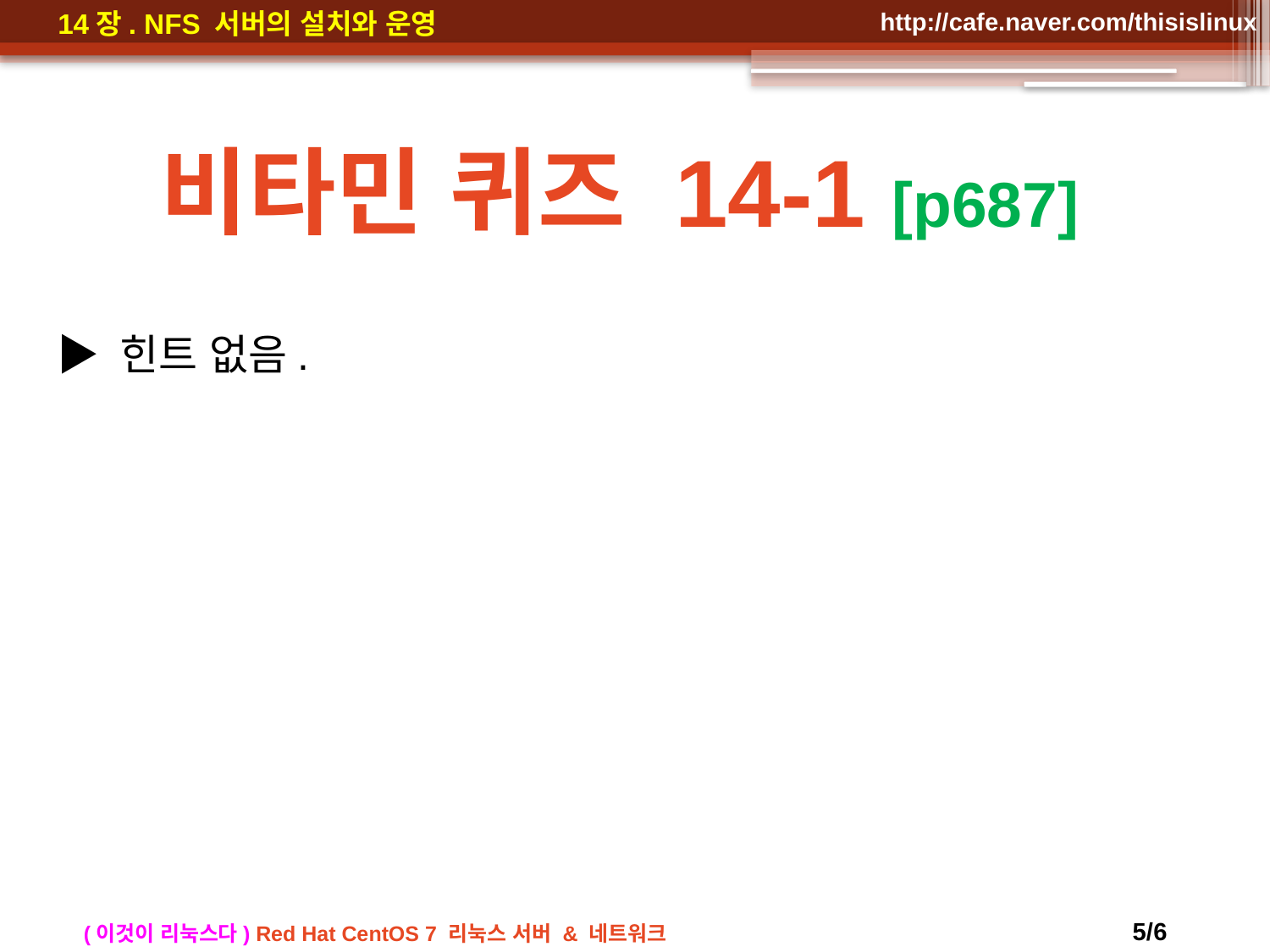

비타민 퀴즈 14-1 [p687]
▶ 힌트 없음.